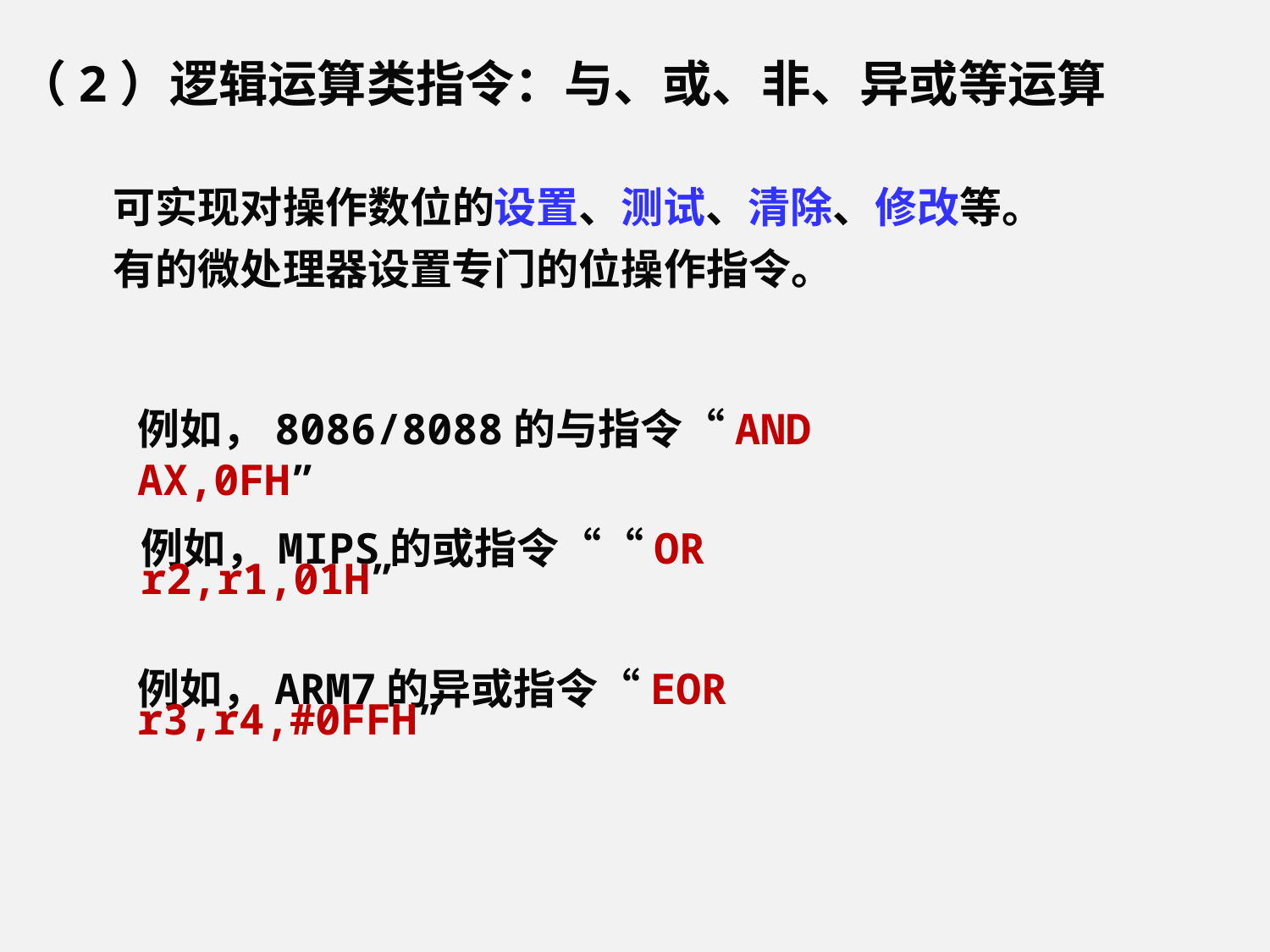

（2）逻辑运算类指令：与、或、非、异或等运算
可实现对操作数位的设置、测试、清除、修改等。
有的微处理器设置专门的位操作指令。
例如，8086/8088的与指令“AND AX,0FH”
例如，MIPS的或指令““OR r2,r1,01H”
例如，ARM7的异或指令“EOR r3,r4,#0FFH”